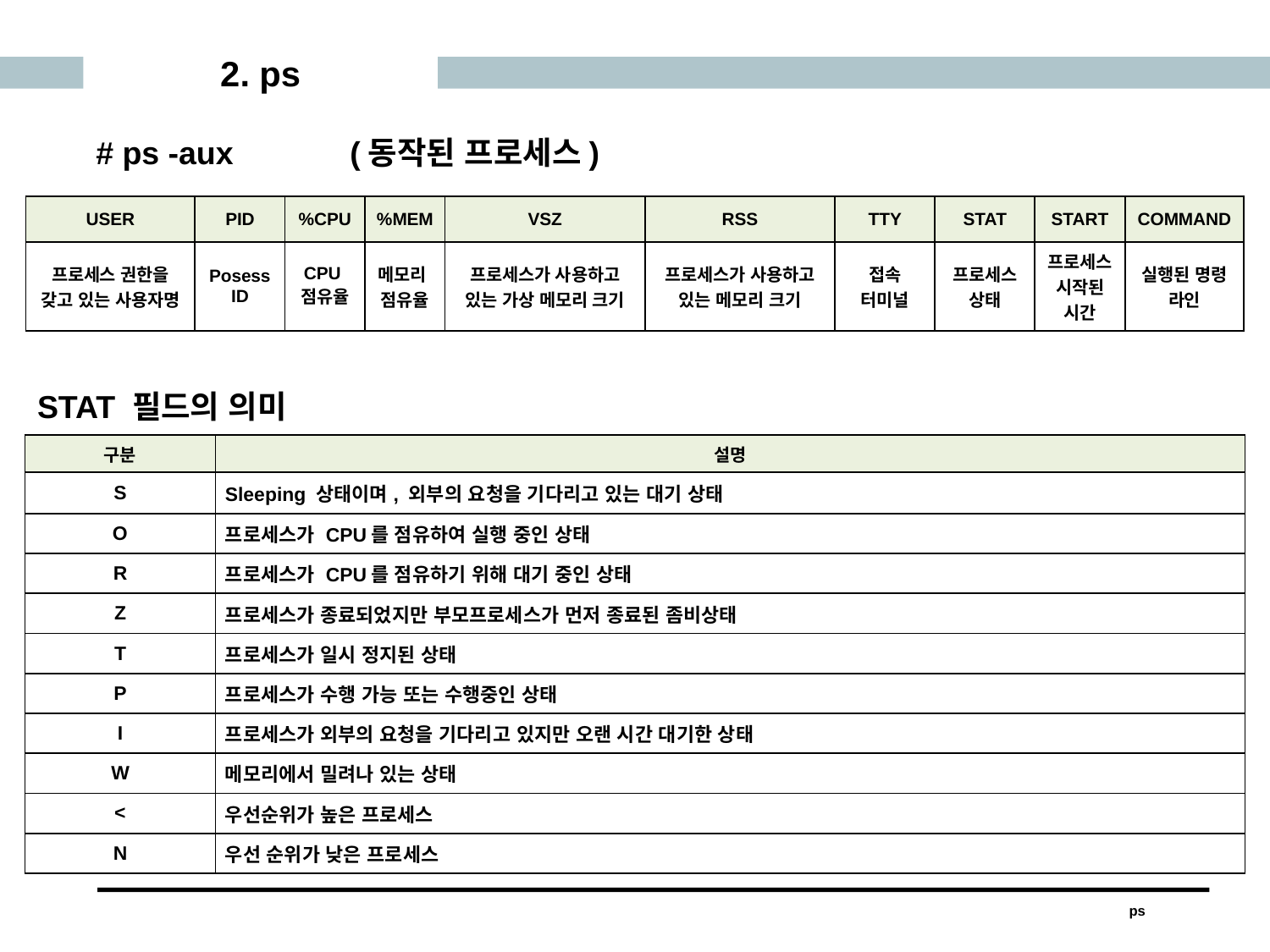

2. ps

# ps -aux  	(동작된 프로세스)
| USER | PID | %CPU | %MEM | VSZ | RSS | TTY | STAT | START | COMMAND |
| --- | --- | --- | --- | --- | --- | --- | --- | --- | --- |
| 프로세스 권한을 갖고 있는 사용자명 | Posess ID | CPU 점유율 | 메모리 점유율 | 프로세스가 사용하고 있는 가상 메모리 크기 | 프로세스가 사용하고 있는 메모리 크기 | 접속 터미널 | 프로세스 상태 | 프로세스 시작된 시간 | 실행된 명령 라인 |
STAT 필드의 의미
| 구분 | 설명 |
| --- | --- |
| S | Sleeping 상태이며, 외부의 요청을 기다리고 있는 대기 상태 |
| O | 프로세스가 CPU를 점유하여 실행 중인 상태 |
| R | 프로세스가 CPU를 점유하기 위해 대기 중인 상태 |
| Z | 프로세스가 종료되었지만 부모프로세스가 먼저 종료된 좀비상태 |
| T | 프로세스가 일시 정지된 상태 |
| P | 프로세스가 수행 가능 또는 수행중인 상태 |
| I | 프로세스가 외부의 요청을 기다리고 있지만 오랜 시간 대기한 상태 |
| W | 메모리에서 밀려나 있는 상태 |
| < | 우선순위가 높은 프로세스 |
| N | 우선 순위가 낮은 프로세스 |

ps